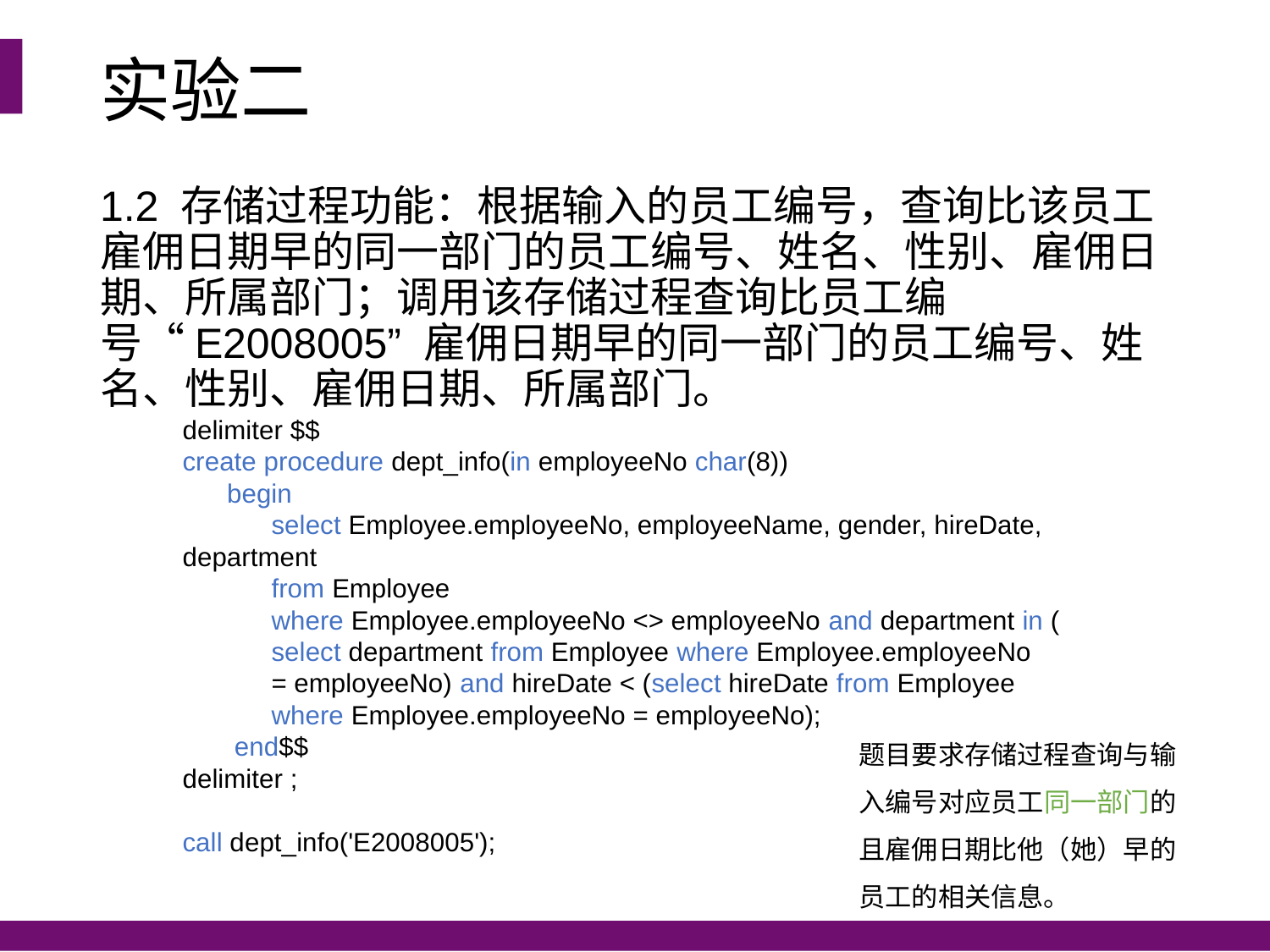

# 实验二
1.2 存储过程功能：根据输入的员工编号，查询比该员工雇佣日期早的同一部门的员工编号、姓名、性别、雇佣日期、所属部门；调用该存储过程查询比员工编号“E2008005” 雇佣日期早的同一部门的员工编号、姓名、性别、雇佣日期、所属部门。

delimiter $$
create procedure dept_info(in employeeNo char(8))
      begin
            select Employee.employeeNo, employeeName, gender, hireDate, department
            from Employee
            where Employee.employeeNo <> employeeNo and department in (
            select department from Employee where Employee.employeeNo
            = employeeNo) and hireDate < (select hireDate from Employee
            where Employee.employeeNo = employeeNo);
       end$$
delimiter ;

call dept_info('E2008005');
题目要求存储过程查询与输入编号对应员工同一部门的且雇佣日期比他（她）早的员工的相关信息。
40